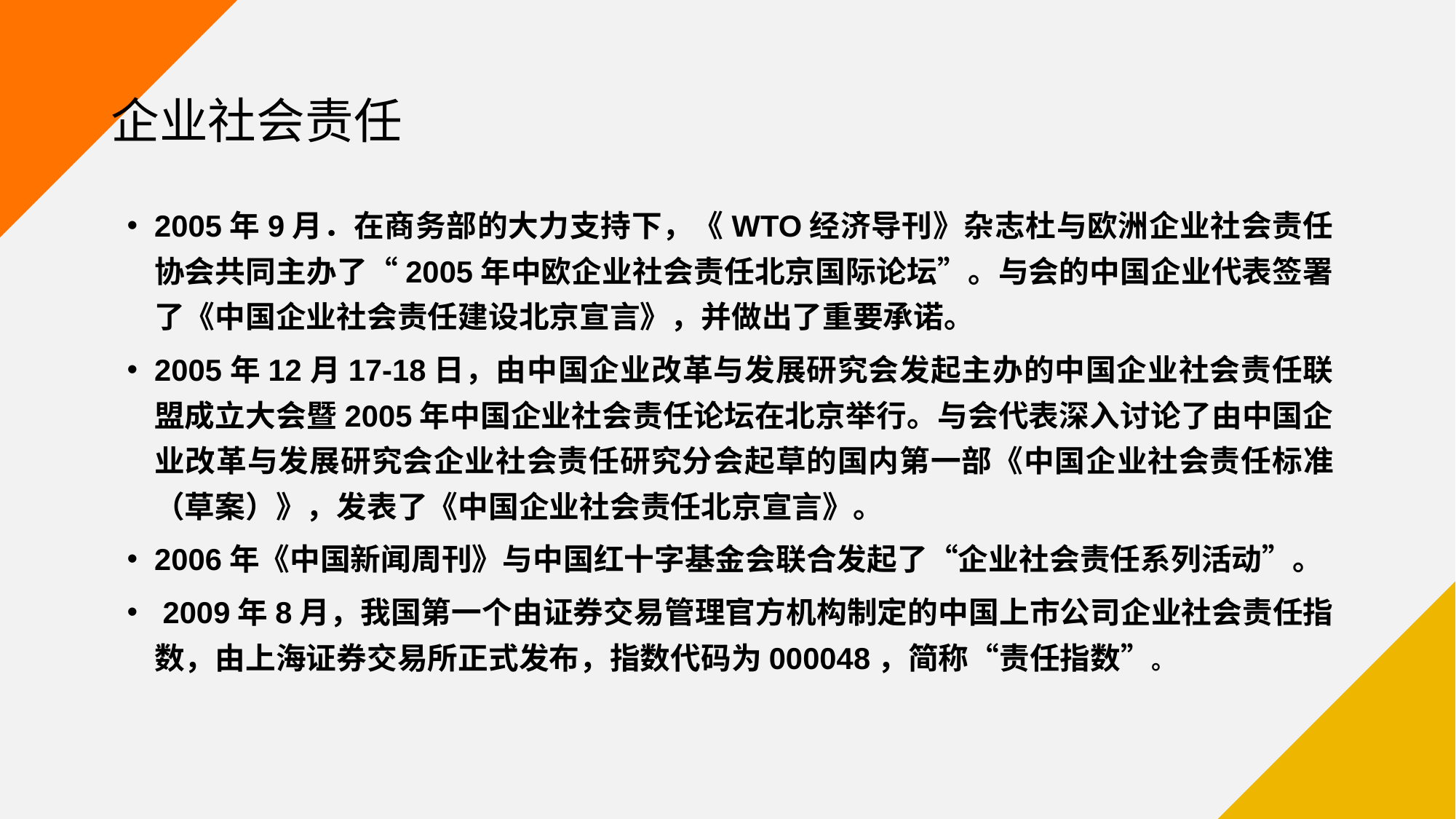

# 企业社会责任
2005年9月．在商务部的大力支持下，《WTO经济导刊》杂志杜与欧洲企业社会责任协会共同主办了“2005年中欧企业社会责任北京国际论坛”。与会的中国企业代表签署了《中国企业社会责任建设北京宣言》，并做出了重要承诺。
2005年12月17-18日，由中国企业改革与发展研究会发起主办的中国企业社会责任联盟成立大会暨2005年中国企业社会责任论坛在北京举行。与会代表深入讨论了由中国企业改革与发展研究会企业社会责任研究分会起草的国内第一部《中国企业社会责任标准（草案）》，发表了《中国企业社会责任北京宣言》。
2006年《中国新闻周刊》与中国红十字基金会联合发起了“企业社会责任系列活动”。
 2009年8月，我国第一个由证券交易管理官方机构制定的中国上市公司企业社会责任指数，由上海证券交易所正式发布，指数代码为000048，简称“责任指数”。